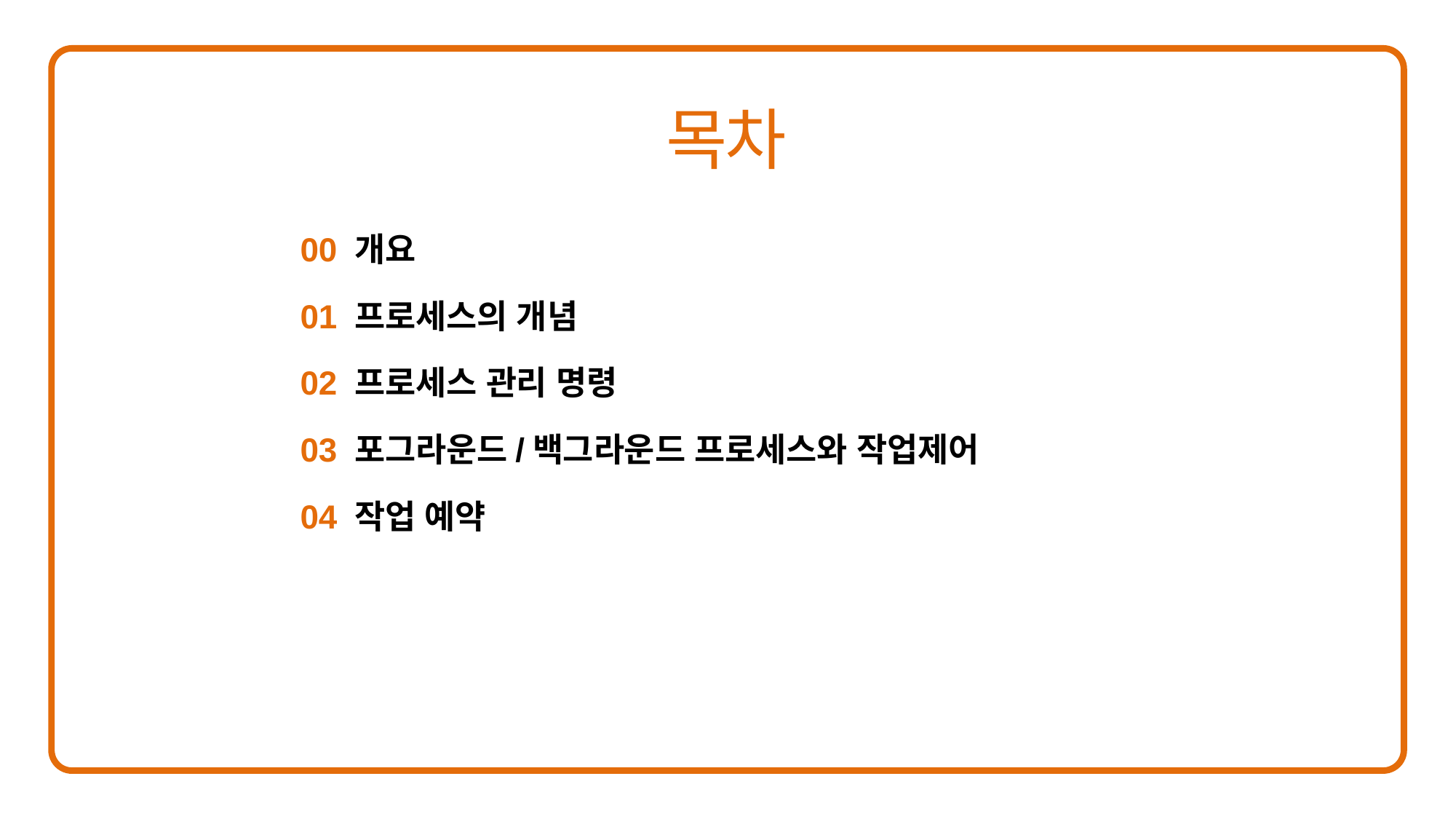

00 개요
01 프로세스의 개념
02 프로세스 관리 명령
03 포그라운드/백그라운드 프로세스와 작업제어
04 작업 예약